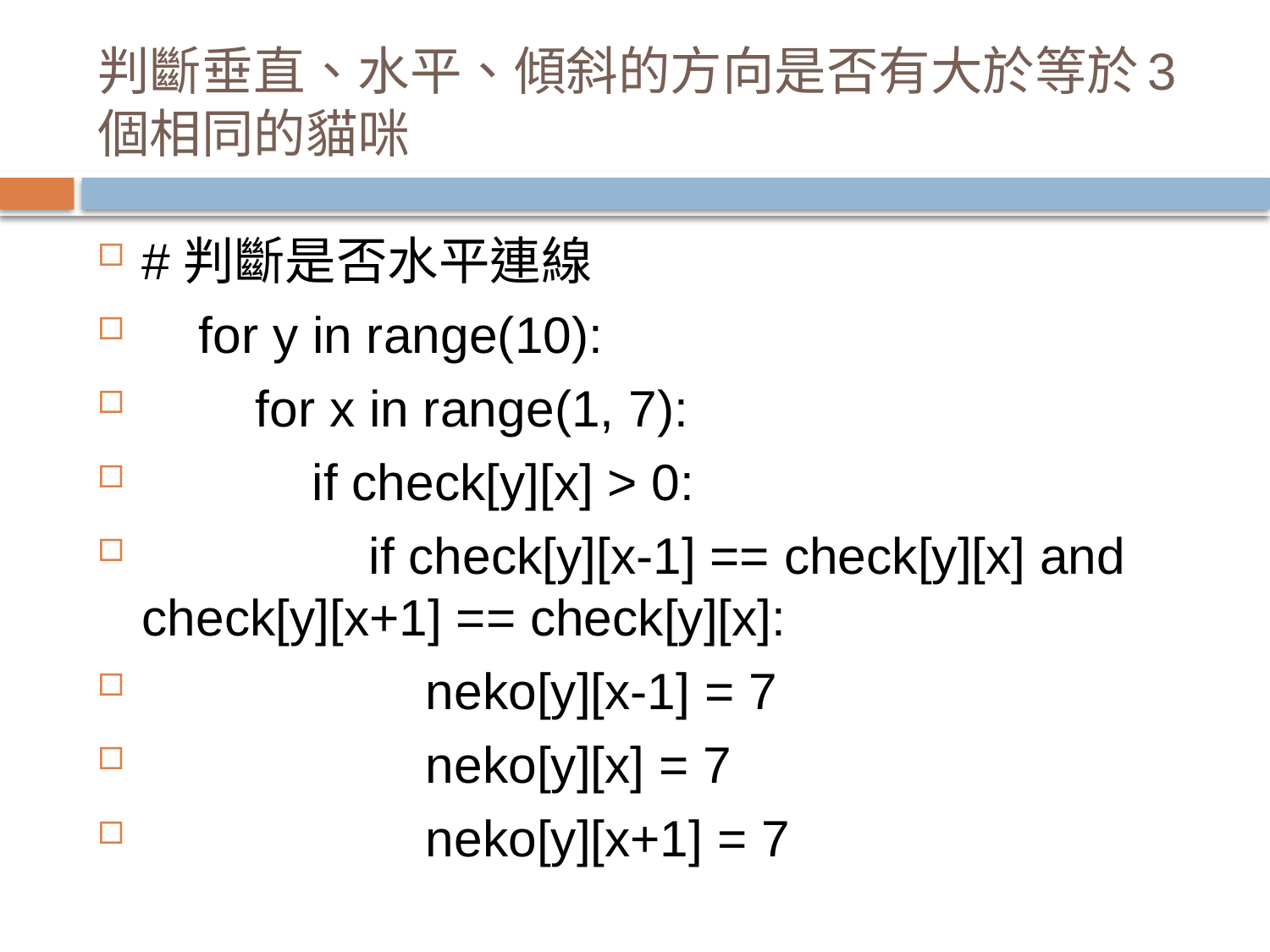

# 判斷垂直、水平、傾斜的方向是否有大於等於3個相同的貓咪
#判斷是否水平連線
    for y in range(10):
        for x in range(1, 7):
            if check[y][x] > 0:
                if check[y][x-1] == check[y][x] and check[y][x+1] == check[y][x]:
                    neko[y][x-1] = 7
                    neko[y][x] = 7
                    neko[y][x+1] = 7